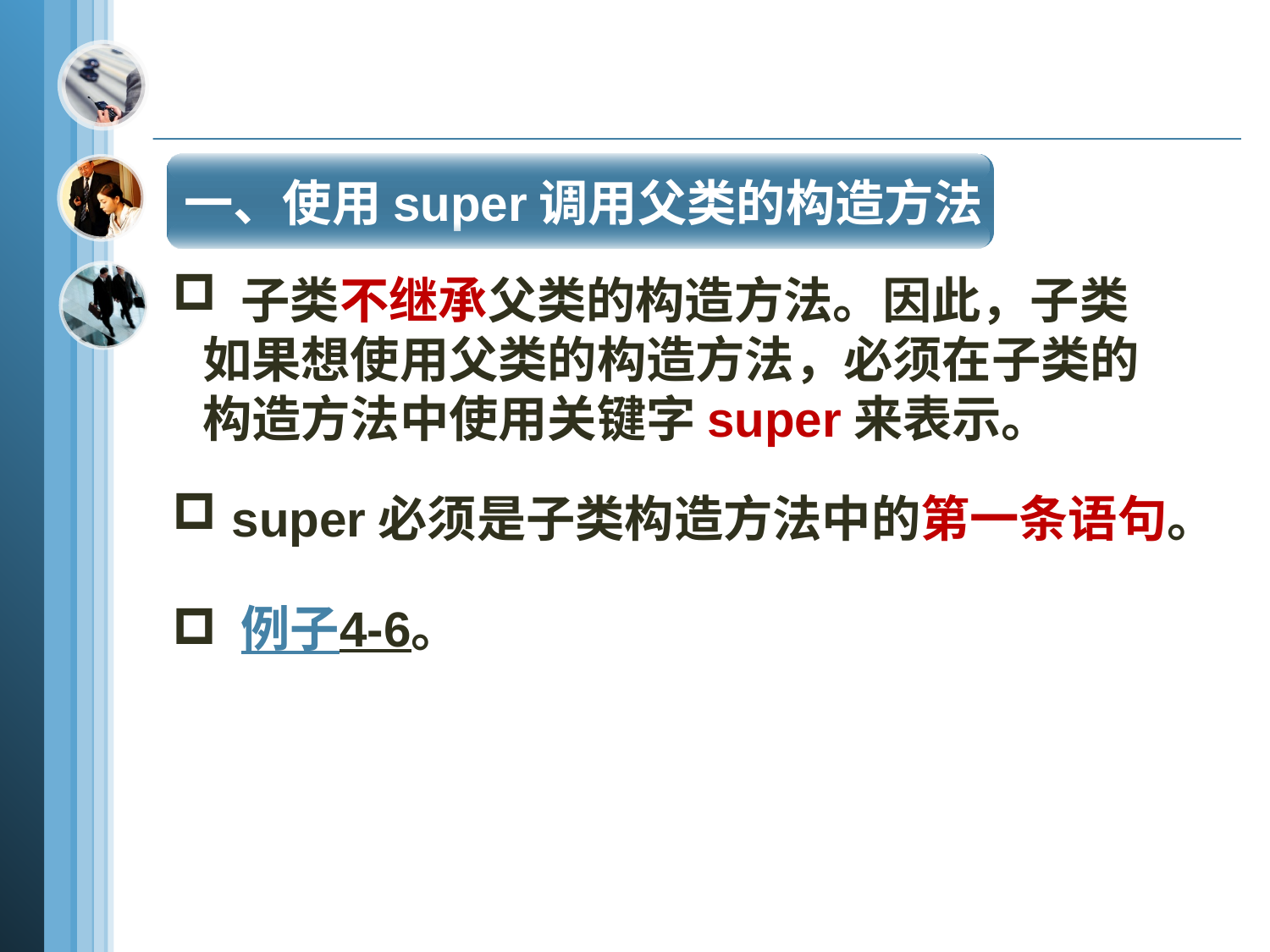

一、使用super调用父类的构造方法

 子类不继承父类的构造方法。因此，子类如果想使用父类的构造方法，必须在子类的构造方法中使用关键字super来表示。
 super必须是子类构造方法中的第一条语句。
 例子4-6。